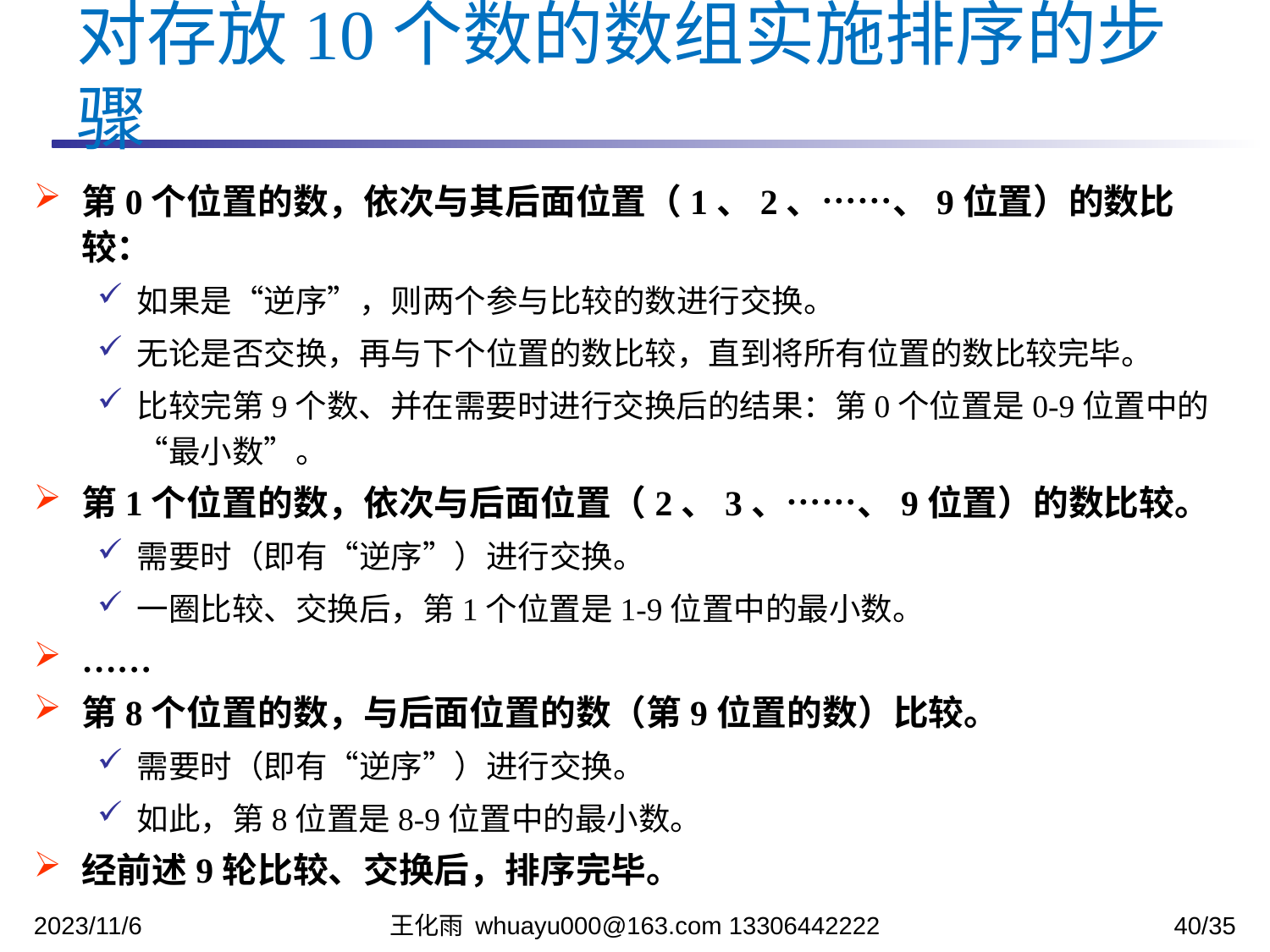

对存放10个数的数组实施排序的步骤
第0个位置的数，依次与其后面位置（1、2、……、9位置）的数比较：
如果是“逆序”，则两个参与比较的数进行交换。
无论是否交换，再与下个位置的数比较，直到将所有位置的数比较完毕。
比较完第9个数、并在需要时进行交换后的结果：第0个位置是0-9位置中的“最小数”。
第1个位置的数，依次与后面位置（2、3、……、9位置）的数比较。
需要时（即有“逆序”）进行交换。
一圈比较、交换后，第1个位置是1-9位置中的最小数。
……
第8个位置的数，与后面位置的数（第9位置的数）比较。
需要时（即有“逆序”）进行交换。
如此，第8位置是8-9位置中的最小数。
经前述9轮比较、交换后，排序完毕。
2023/11/6
王化雨 whuayu000@163.com 13306442222
40/35